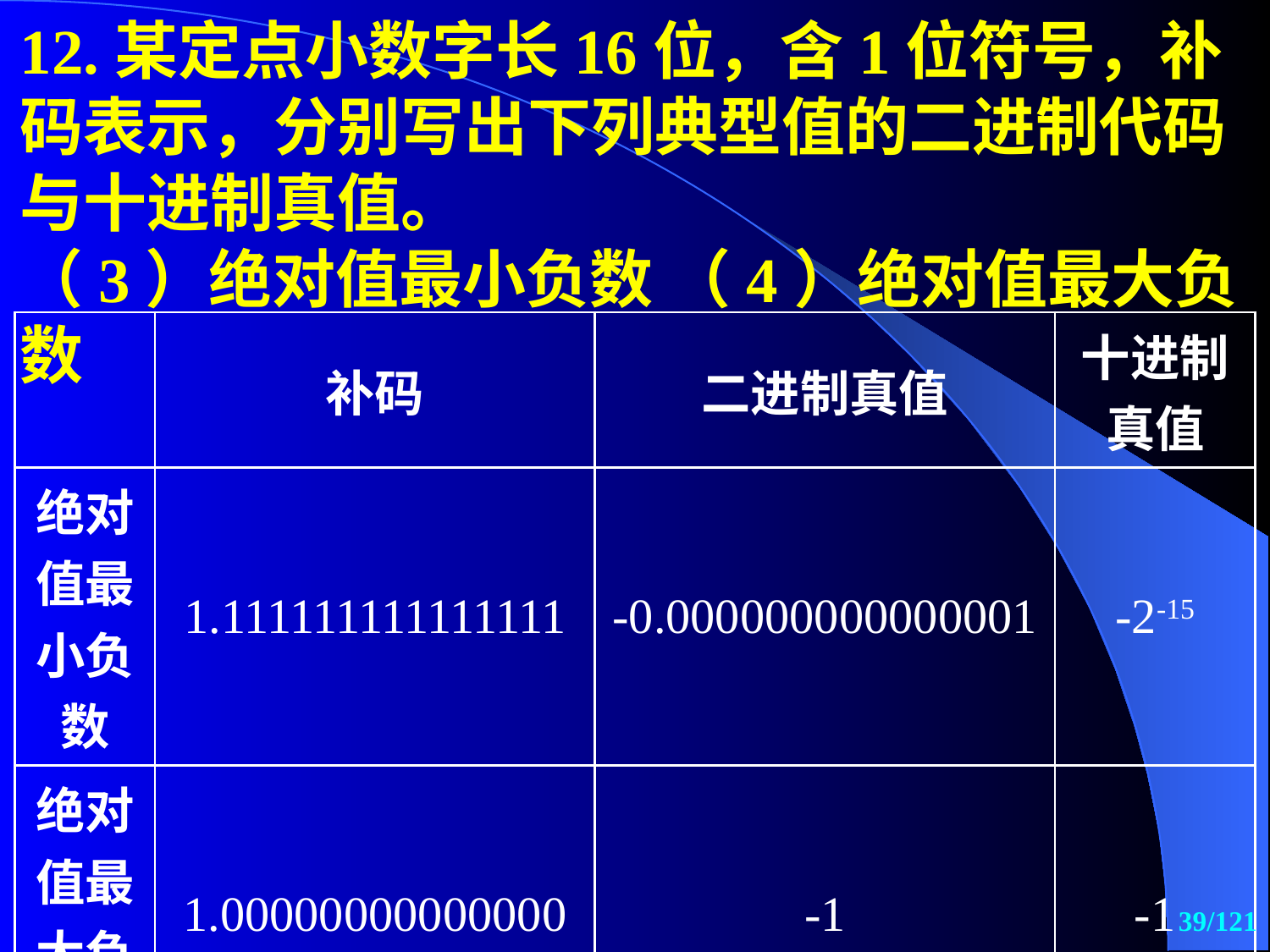

12.某定点小数字长16位，含1位符号，补码表示，分别写出下列典型值的二进制代码与十进制真值。
（3）绝对值最小负数 （4）绝对值最大负数
|  | 补码 | 二进制真值 | 十进制真值 |
| --- | --- | --- | --- |
| 绝对值最小负数 | 1.111111111111111 | -0.000000000000001 | -2-15 |
| 绝对值最大负数 | 1.00000000000000 | -1 | -1 |
39/121